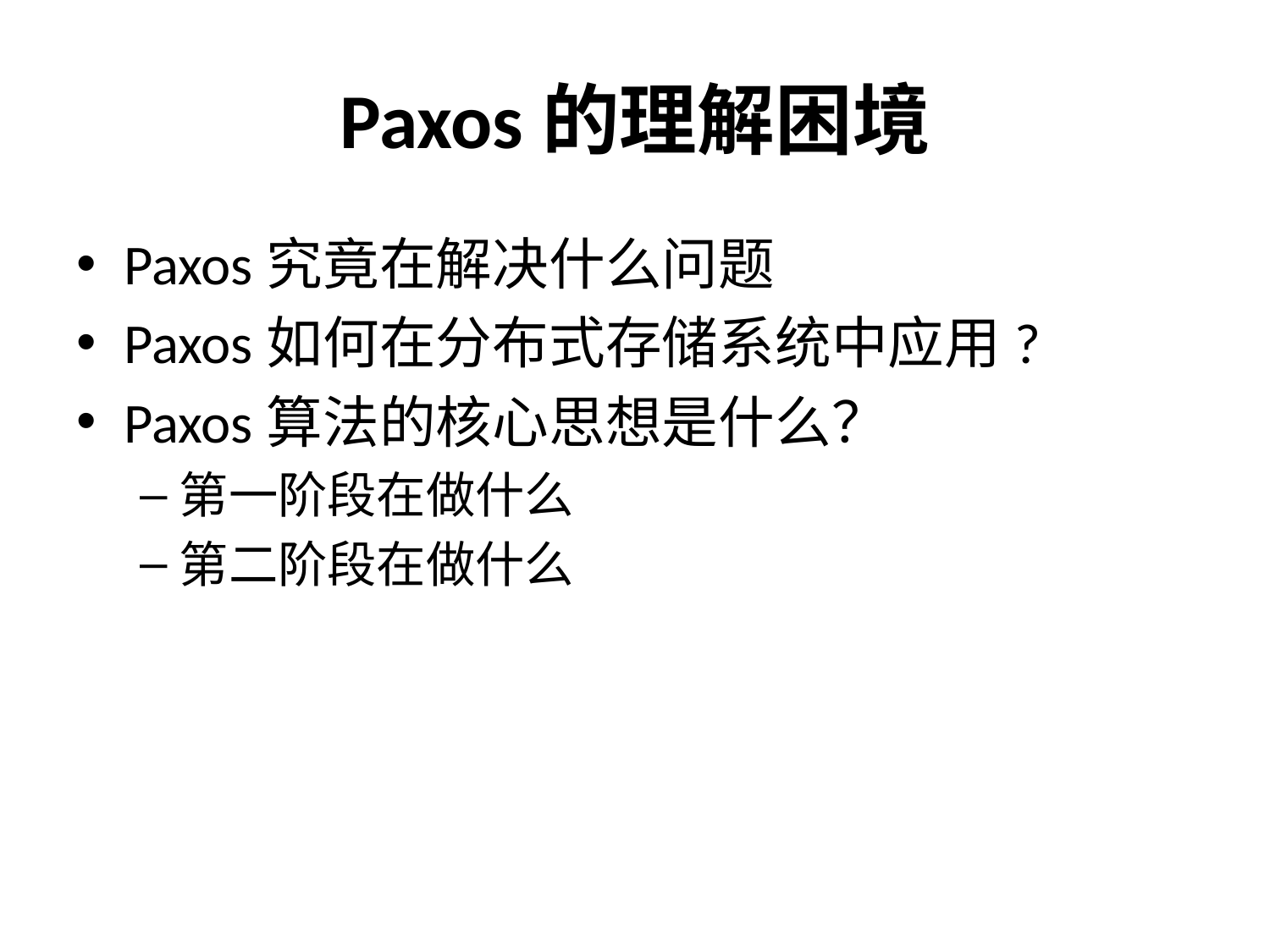

# Paxos的理解困境
Paxos究竟在解决什么问题
Paxos如何在分布式存储系统中应用?
Paxos算法的核心思想是什么？
第一阶段在做什么
第二阶段在做什么